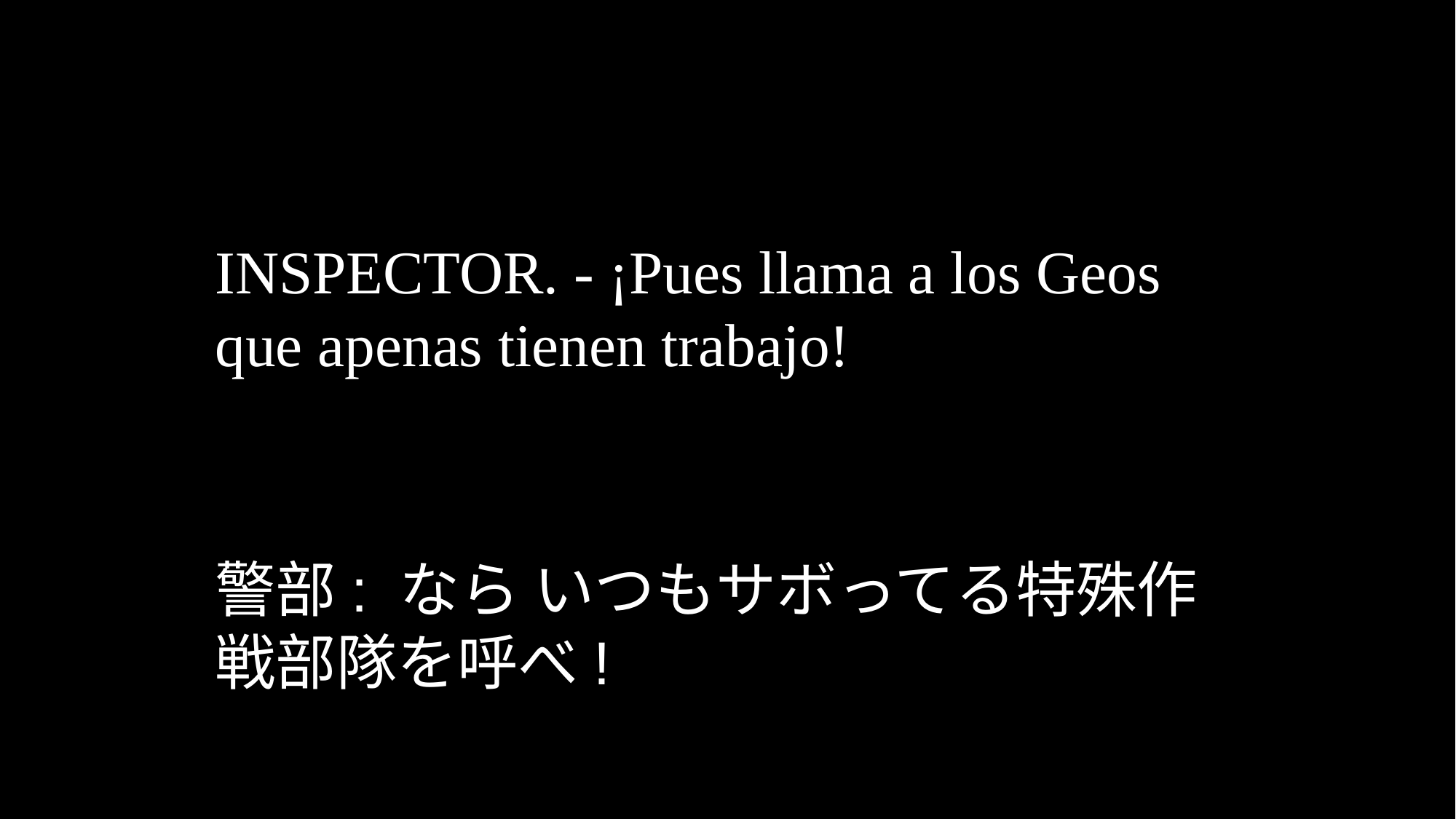

INSPECTOR. - ¡Pues llama a los Geos que apenas tienen trabajo!

警部: なら いつもサボってる特殊作戦部隊を呼べ!